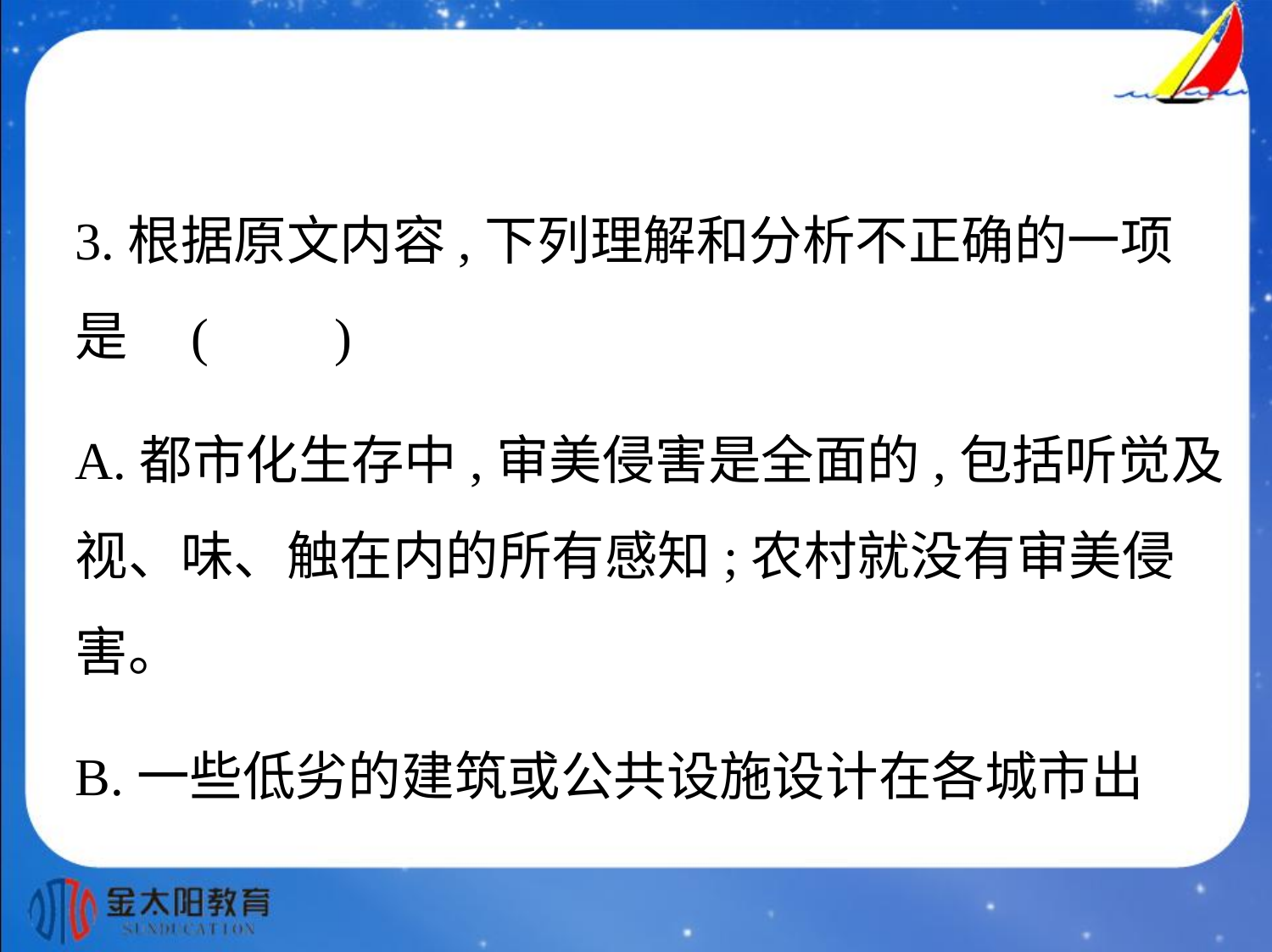

3.根据原文内容,下列理解和分析不正确的一项
是 (　    )
A.都市化生存中,审美侵害是全面的,包括听觉及
视、味、触在内的所有感知;农村就没有审美侵
害。
B.一些低劣的建筑或公共设施设计在各城市出